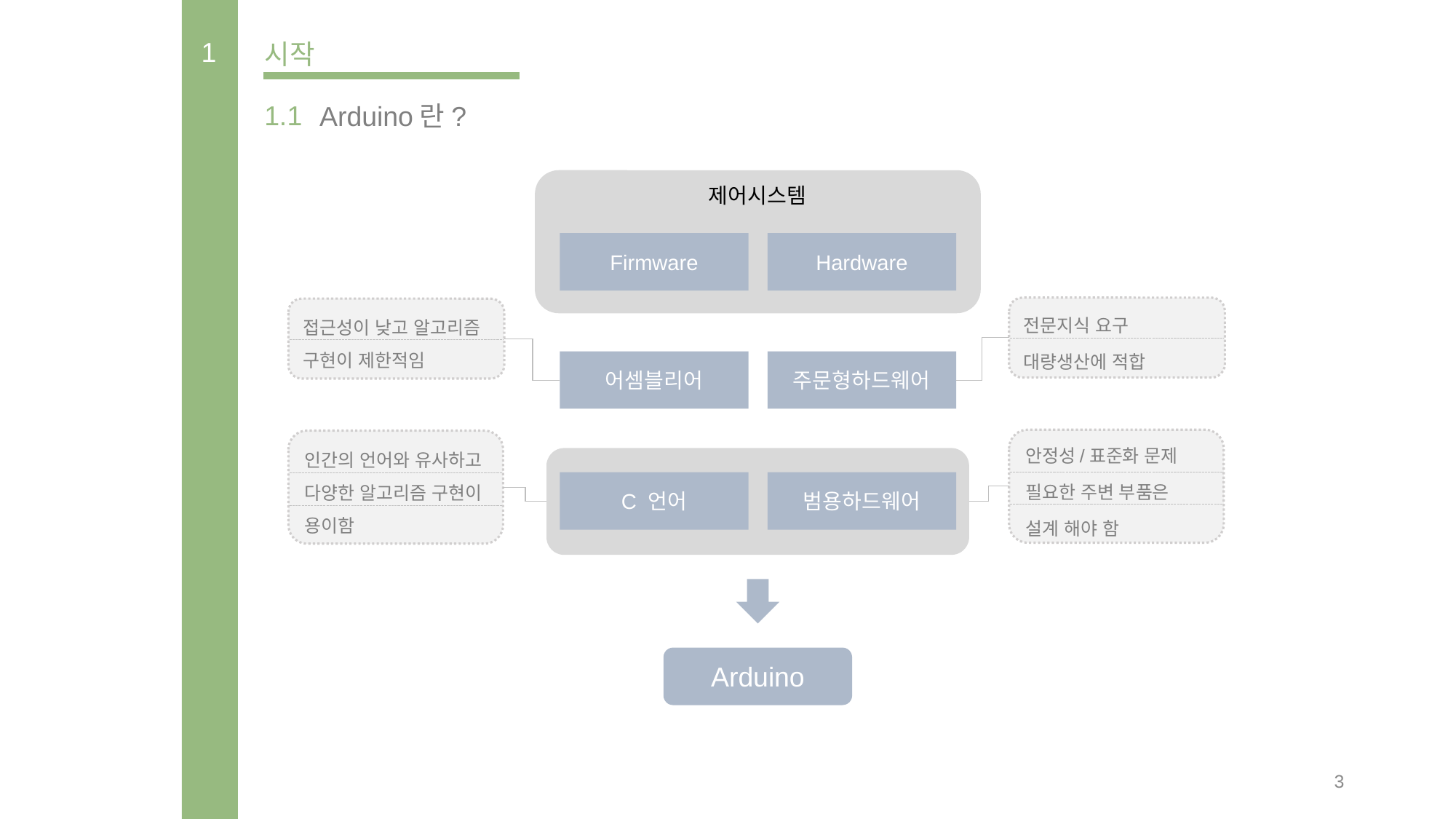

1
시작
1.1
Arduino란?
제어시스템
Firmware
Hardware
전문지식 요구
대량생산에 적합
접근성이 낮고 알고리즘 구현이 제한적임
어셈블리어
주문형하드웨어
안정성/표준화 문제
필요한 주변 부품은
설계 해야 함
인간의 언어와 유사하고 다양한 알고리즘 구현이 용이함

C 언어
범용하드웨어

Arduino
3